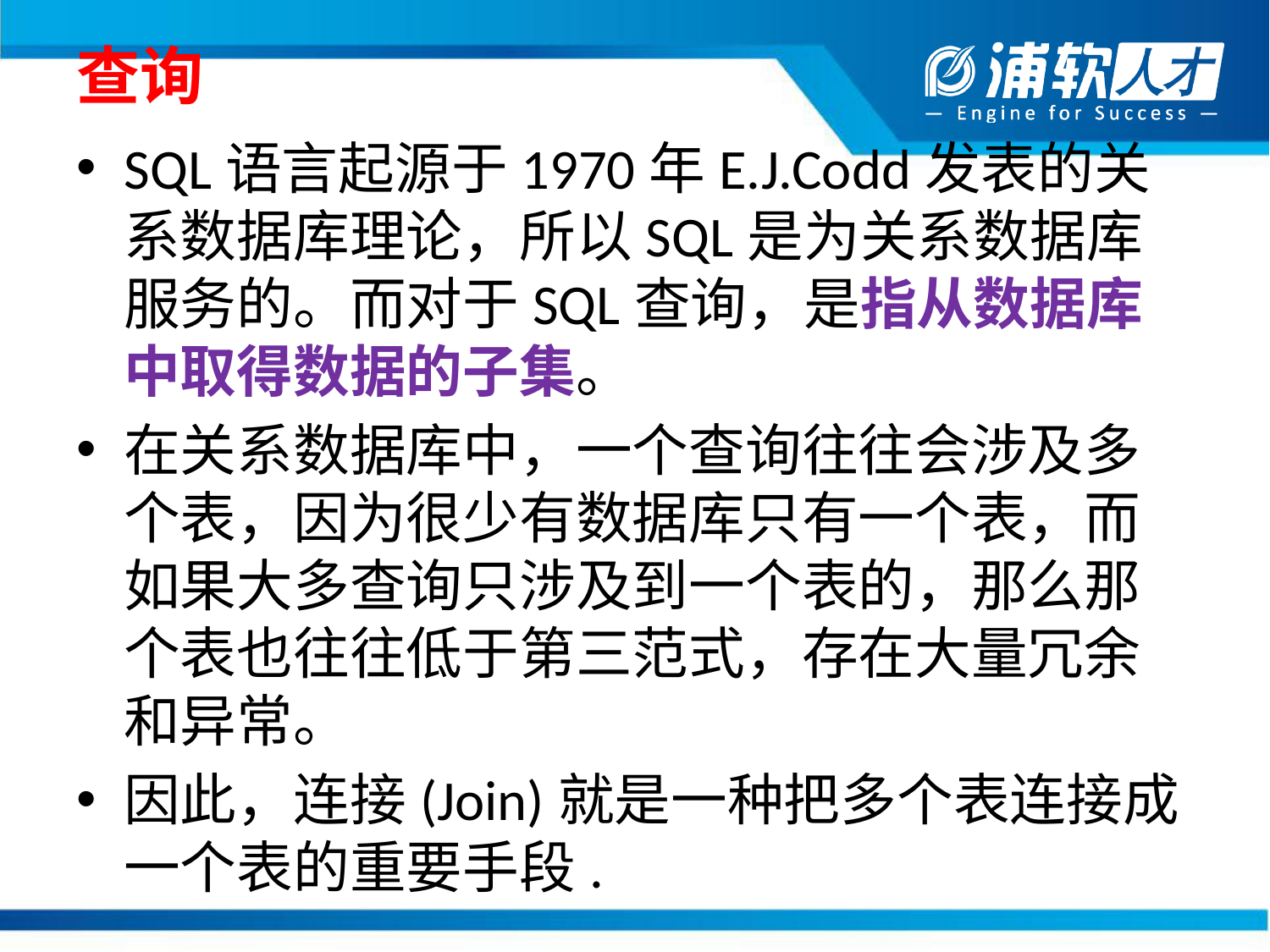

# 查询
SQL语言起源于1970年E.J.Codd发表的关系数据库理论，所以SQL是为关系数据库服务的。而对于SQL查询，是指从数据库中取得数据的子集。
在关系数据库中，一个查询往往会涉及多个表，因为很少有数据库只有一个表，而如果大多查询只涉及到一个表的，那么那个表也往往低于第三范式，存在大量冗余和异常。
因此，连接(Join)就是一种把多个表连接成一个表的重要手段.